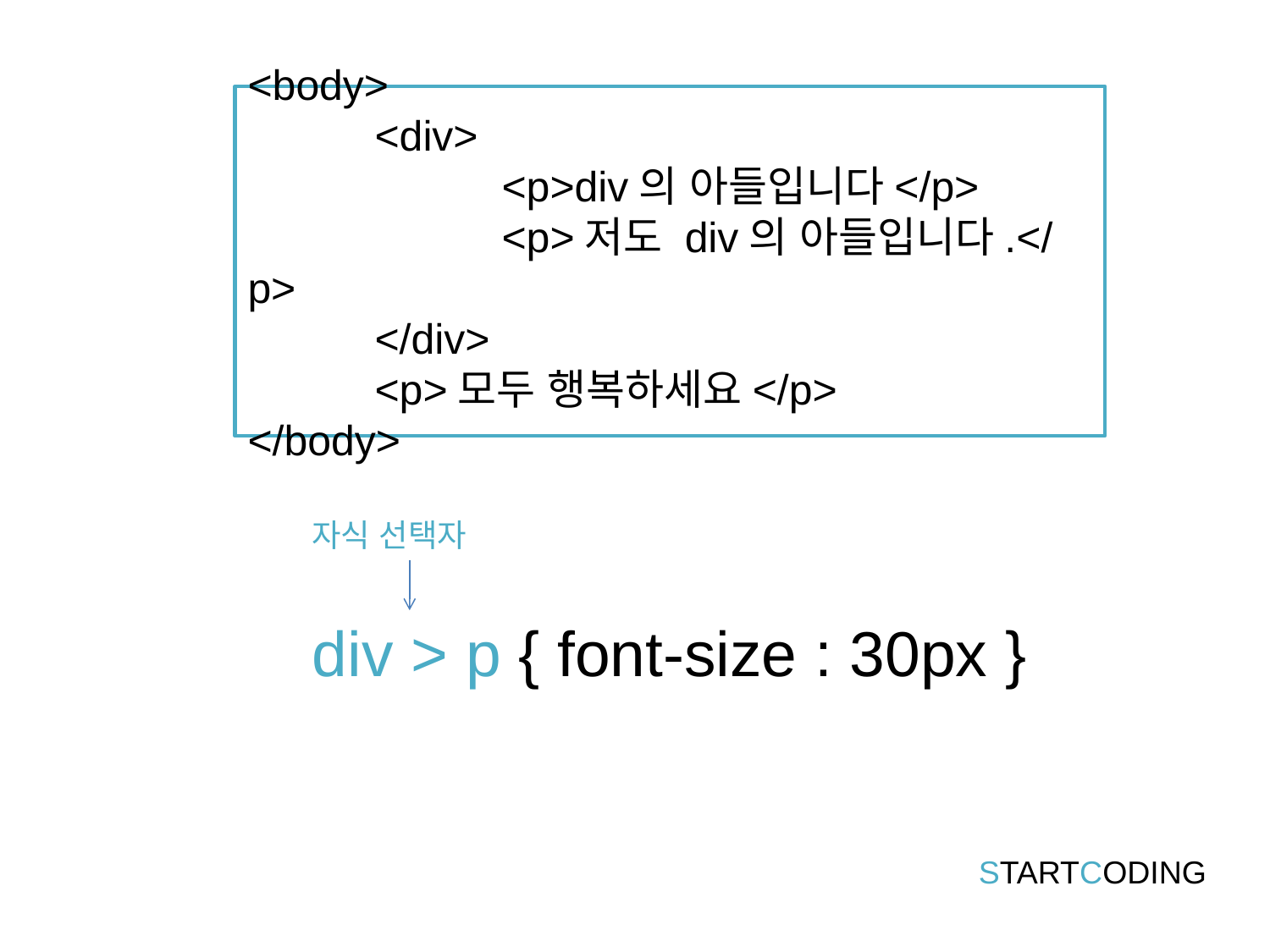

<body>
	<div>
		<p>div의 아들입니다</p>
		<p>저도 div의 아들입니다.</p>
	</div>
	<p>모두 행복하세요</p>
</body>
자식 선택자
div > p { font-size : 30px }
STARTCODING